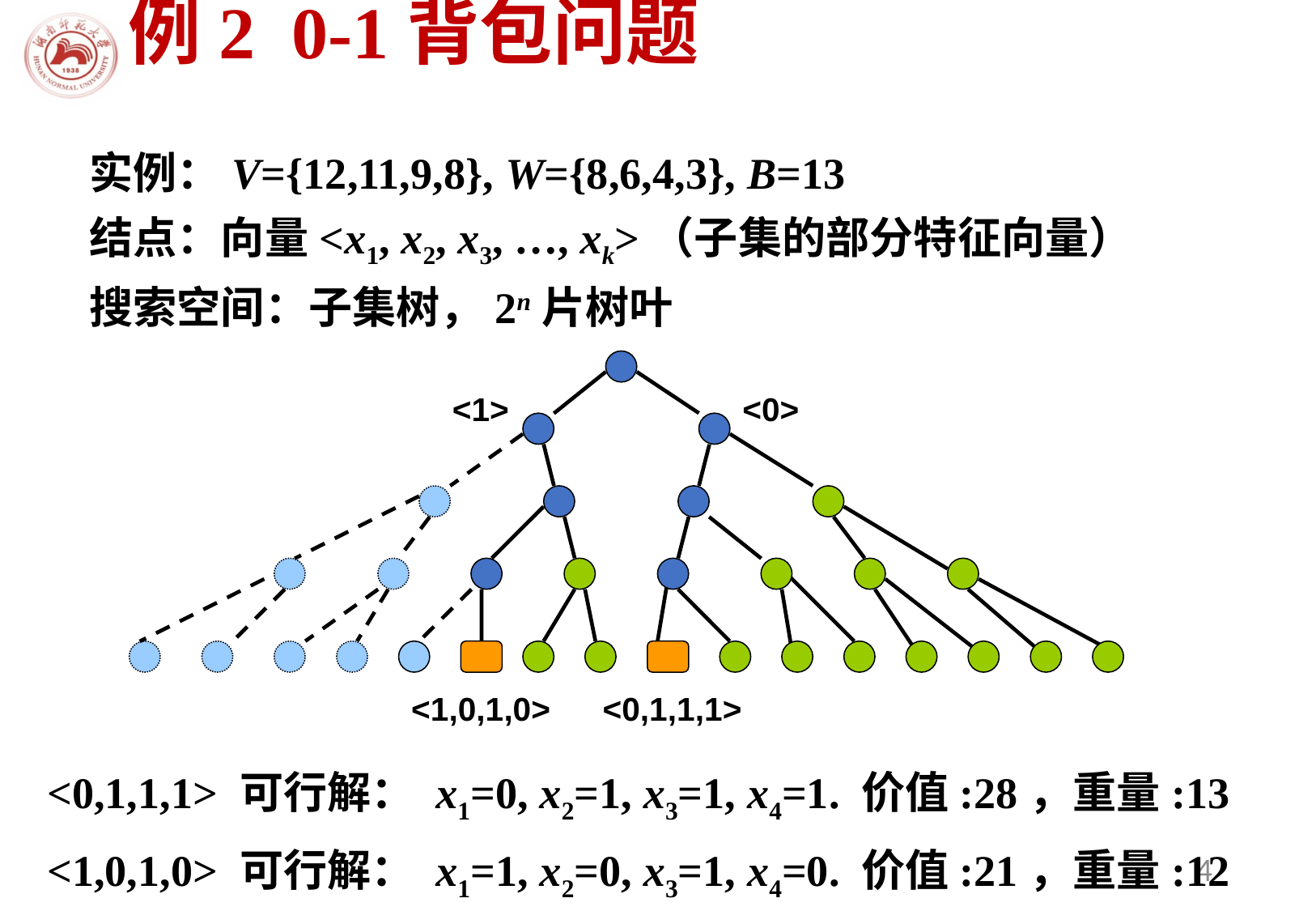

# 例2  0-1背包问题
 实例：V={12,11,9,8}, W={8,6,4,3}, B=13
 结点：向量<x1, x2, x3, …, xk>（子集的部分特征向量）
 搜索空间：子集树，2n片树叶

<1,0,1,0>
<0,1,1,1>
<1>
<0>
<0,1,1,1> 可行解： x1=0, x2=1, x3=1, x4=1. 价值:28，重量:13
<1,0,1,0> 可行解： x1=1, x2=0, x3=1, x4=0. 价值:21，重量:12
4